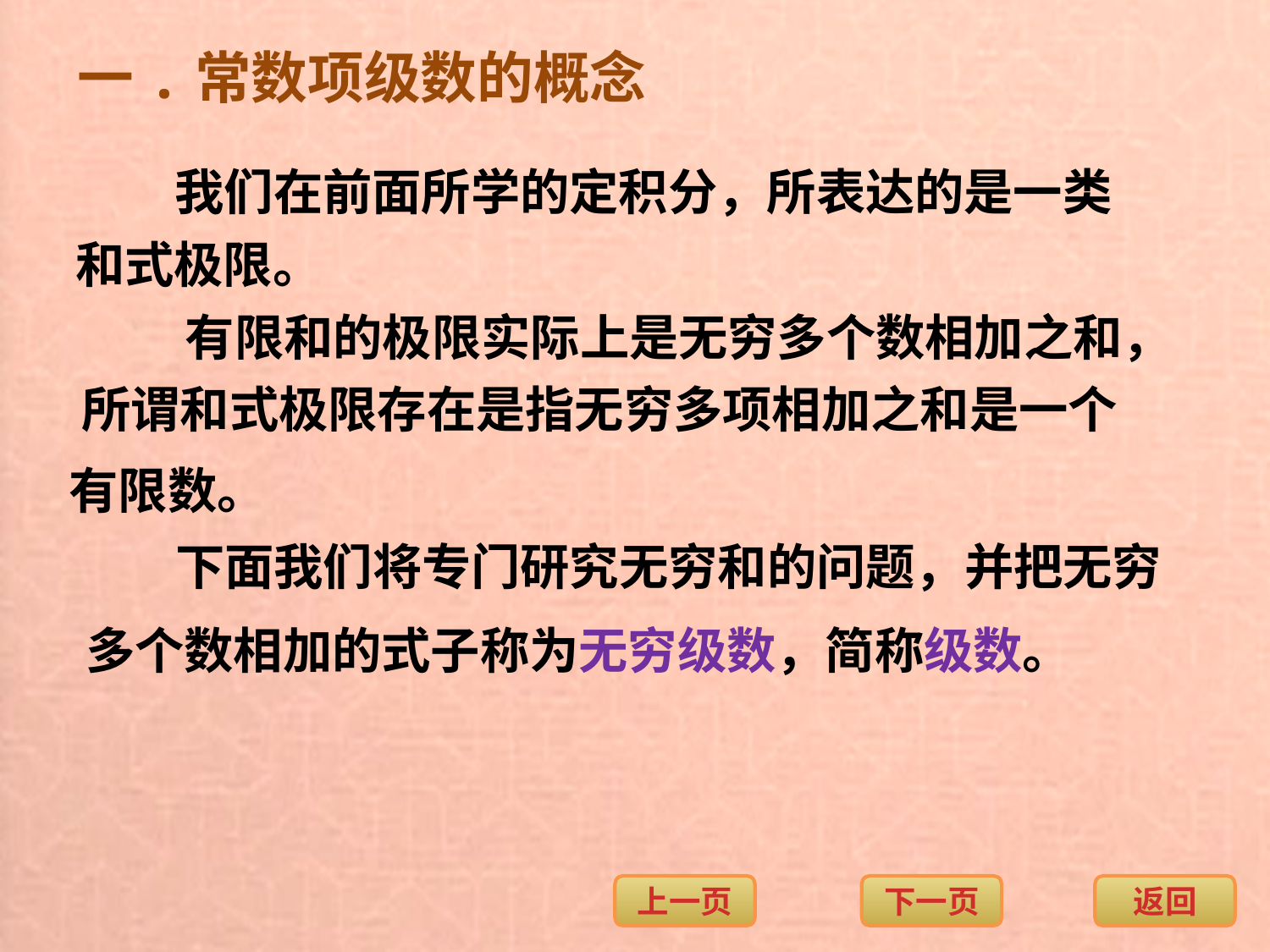

一.常数项级数的概念
我们在前面所学的定积分，所表达的是一类
和式极限。
有限和的极限实际上是无穷多个数相加之和，
所谓和式极限存在是指无穷多项相加之和是一个
有限数。
下面我们将专门研究无穷和的问题，并把无穷
多个数相加的式子称为无穷级数，简称级数。